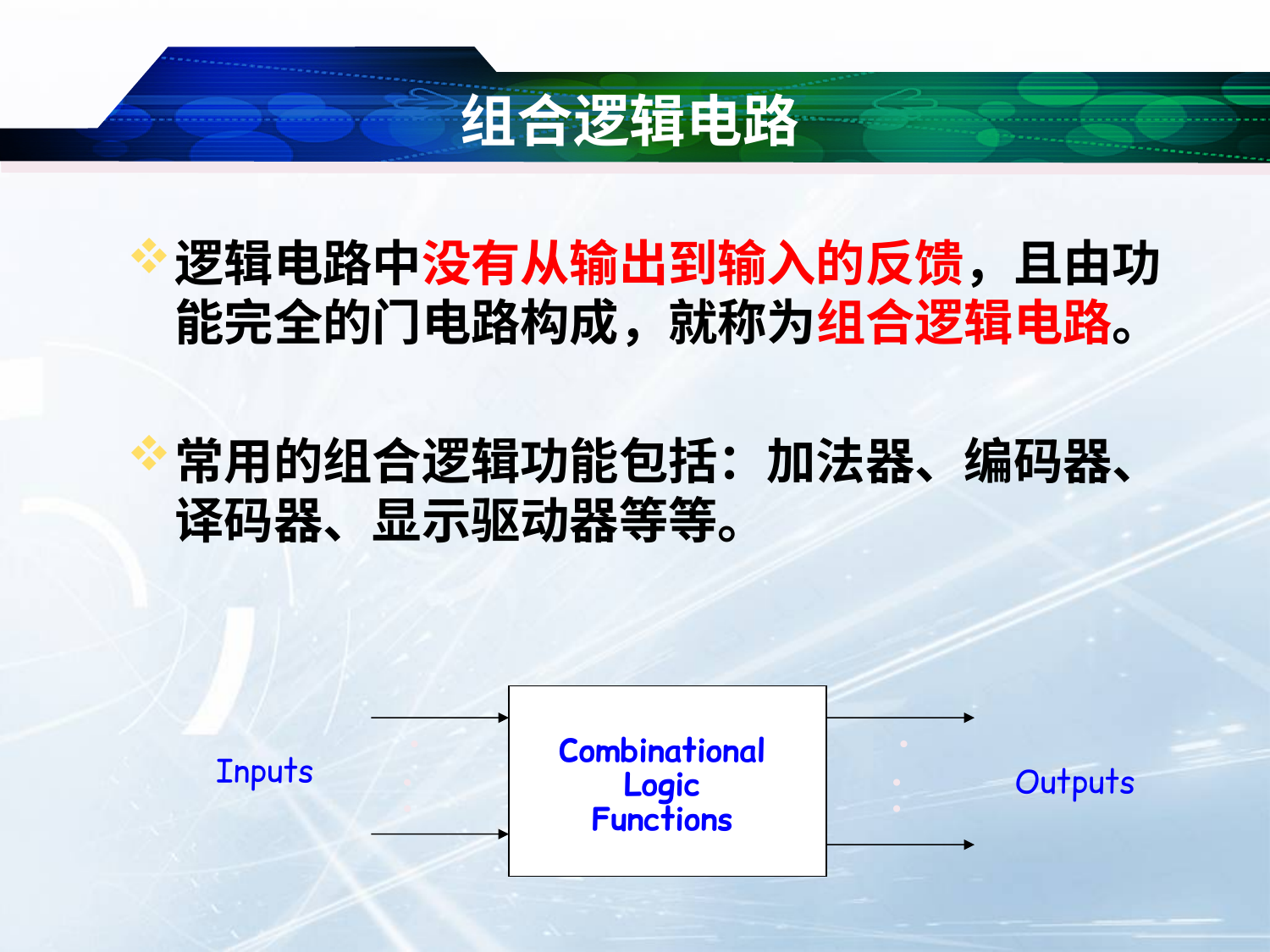

# 组合逻辑电路
逻辑电路中没有从输出到输入的反馈，且由功能完全的门电路构成，就称为组合逻辑电路。

常用的组合逻辑功能包括：加法器、编码器、译码器、显示驱动器等等。

·

·
Combinational Logic Functions
Inputs
·
·
Outputs
·
·